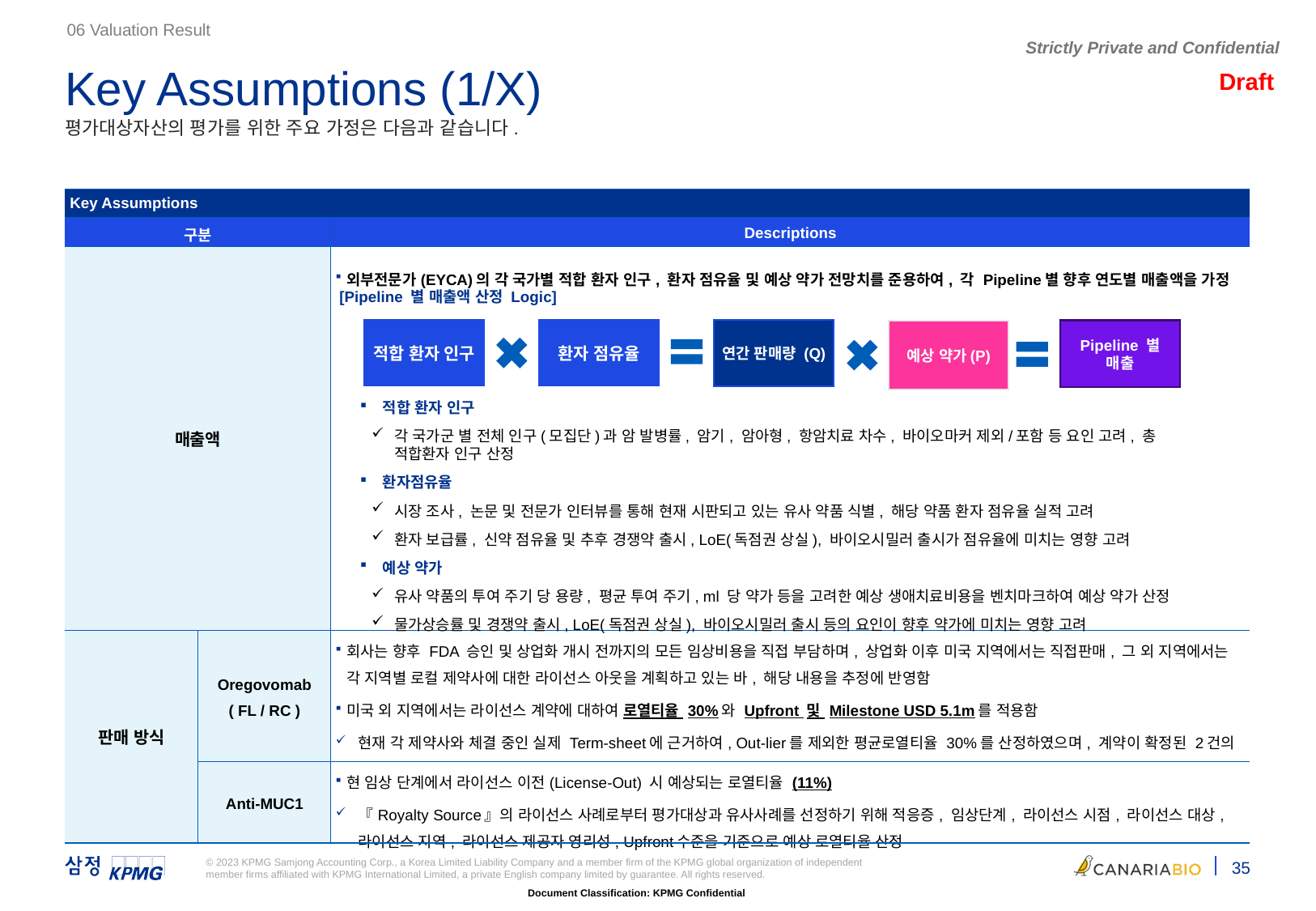

06 Valuation Result

Key Assumptions (1/X)
평가대상자산의 평가를 위한 주요 가정은 다음과 같습니다.
| Key Assumptions |  |  |
| --- | --- | --- |
| 구분 |  | Descriptions |
| 매출액 |  | 외부전문가(EYCA)의 각 국가별 적합 환자 인구, 환자 점유율 및 예상 약가 전망치를 준용하여, 각 Pipeline별 향후 연도별 매출액을 가정 |
| 판매 방식 | Oregovomab ( FL / RC ) | 회사는 향후 FDA 승인 및 상업화 개시 전까지의 모든 임상비용을 직접 부담하며, 상업화 이후 미국 지역에서는 직접판매, 그 외 지역에서는 각 지역별 로컬 제약사에 대한 라이선스 아웃을 계획하고 있는 바, 해당 내용을 추정에 반영함 미국 외 지역에서는 라이선스 계약에 대하여 로열티율 30%와 Upfront 및 Milestone USD 5.1m를 적용함 현재 각 제약사와 체결 중인 실제 Term-sheet에 근거하여, Out-lier를 제외한 평균로열티율 30%를 산정하였으며, 계약이 확정된 2건의 계약에 대하여만 관련 Upfront Fee 및 승인요건 Milestone을 보수적으로 반영함 |
|  | Anti-MUC1 | 현 임상 단계에서 라이선스 이전(License-Out) 시 예상되는 로열티율 (11%) 『Royalty Source』의 라이선스 사례로부터 평가대상과 유사사례를 선정하기 위해 적응증, 임상단계, 라이선스 시점, 라이선스 대상, 라이선스 지역, 라이선스 제공자 영리성, Upfront수준을 기준으로 예상 로열티율 산정 |
[Pipeline 별 매출액 산정 Logic]
적합 환자 인구
환자 점유율
연간 판매량 (Q)
Pipeline 별 매출
예상 약가(P)

적합 환자 인구
각 국가군 별 전체 인구(모집단)과 암 발병률, 암기, 암아형, 항암치료 차수, 바이오마커 제외/포함 등 요인 고려, 총 적합환자 인구 산정
환자점유율
시장 조사, 논문 및 전문가 인터뷰를 통해 현재 시판되고 있는 유사 약품 식별, 해당 약품 환자 점유율 실적 고려
환자 보급률, 신약 점유율 및 추후 경쟁약 출시, LoE(독점권 상실), 바이오시밀러 출시가 점유율에 미치는 영향 고려
예상 약가
유사 약품의 투여 주기 당 용량, 평균 투여 주기, ml 당 약가 등을 고려한 예상 생애치료비용을 벤치마크하여 예상 약가 산정
물가상승률 및 경쟁약 출시, LoE(독점권 상실), 바이오시밀러 출시 등의 요인이 향후 약가에 미치는 영향 고려